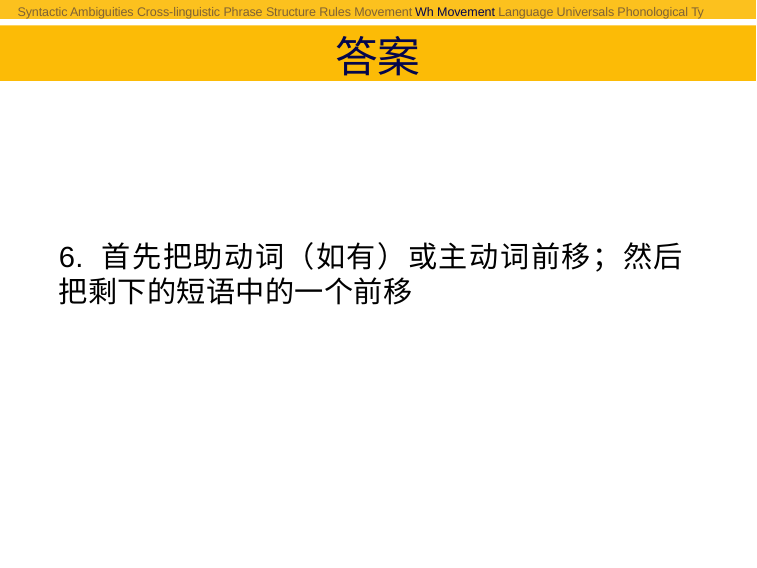

Syntactic Ambiguities Cross-linguistic Phrase Structure Rules Movement Wh Movement Language Universals Phonological Ty
答案
6. 首先把助动词（如有）或主动词前移；然后把剩下的短语中的一个前移